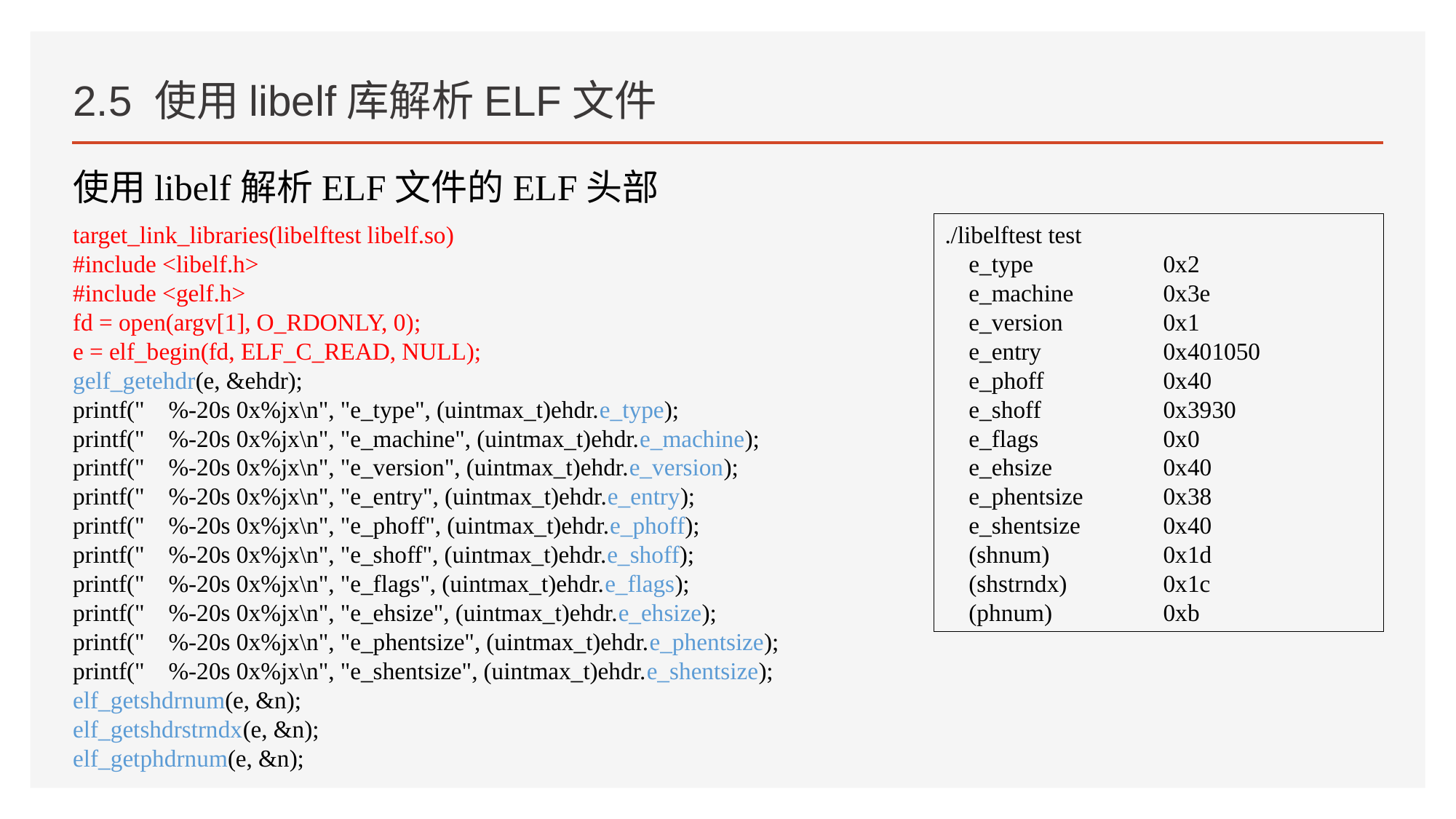

# 2.5 使用libelf库解析ELF文件
使用libelf解析ELF文件的ELF头部
target_link_libraries(libelftest libelf.so)
#include <libelf.h>
#include <gelf.h>
fd = open(argv[1], O_RDONLY, 0);
e = elf_begin(fd, ELF_C_READ, NULL);
gelf_getehdr(e, &ehdr);
printf("    %-20s 0x%jx\n", "e_type", (uintmax_t)ehdr.e_type);
printf("    %-20s 0x%jx\n", "e_machine", (uintmax_t)ehdr.e_machine);
printf("    %-20s 0x%jx\n", "e_version", (uintmax_t)ehdr.e_version);
printf("    %-20s 0x%jx\n", "e_entry", (uintmax_t)ehdr.e_entry);
printf("    %-20s 0x%jx\n", "e_phoff", (uintmax_t)ehdr.e_phoff);
printf("    %-20s 0x%jx\n", "e_shoff", (uintmax_t)ehdr.e_shoff);
printf("    %-20s 0x%jx\n", "e_flags", (uintmax_t)ehdr.e_flags);
printf("    %-20s 0x%jx\n", "e_ehsize", (uintmax_t)ehdr.e_ehsize);
printf("    %-20s 0x%jx\n", "e_phentsize", (uintmax_t)ehdr.e_phentsize);
printf("    %-20s 0x%jx\n", "e_shentsize", (uintmax_t)ehdr.e_shentsize);
elf_getshdrnum(e, &n);
elf_getshdrstrndx(e, &n);
elf_getphdrnum(e, &n);
./libelftest test
    e_type		0x2
    e_machine	0x3e
    e_version	0x1
    e_entry		0x401050
    e_phoff 		0x40
    e_shoff		0x3930
    e_flags		0x0
    e_ehsize		0x40
    e_phentsize	0x38
    e_shentsize	0x40
    (shnum) 	0x1d
    (shstrndx)	0x1c
    (phnum)		0xb